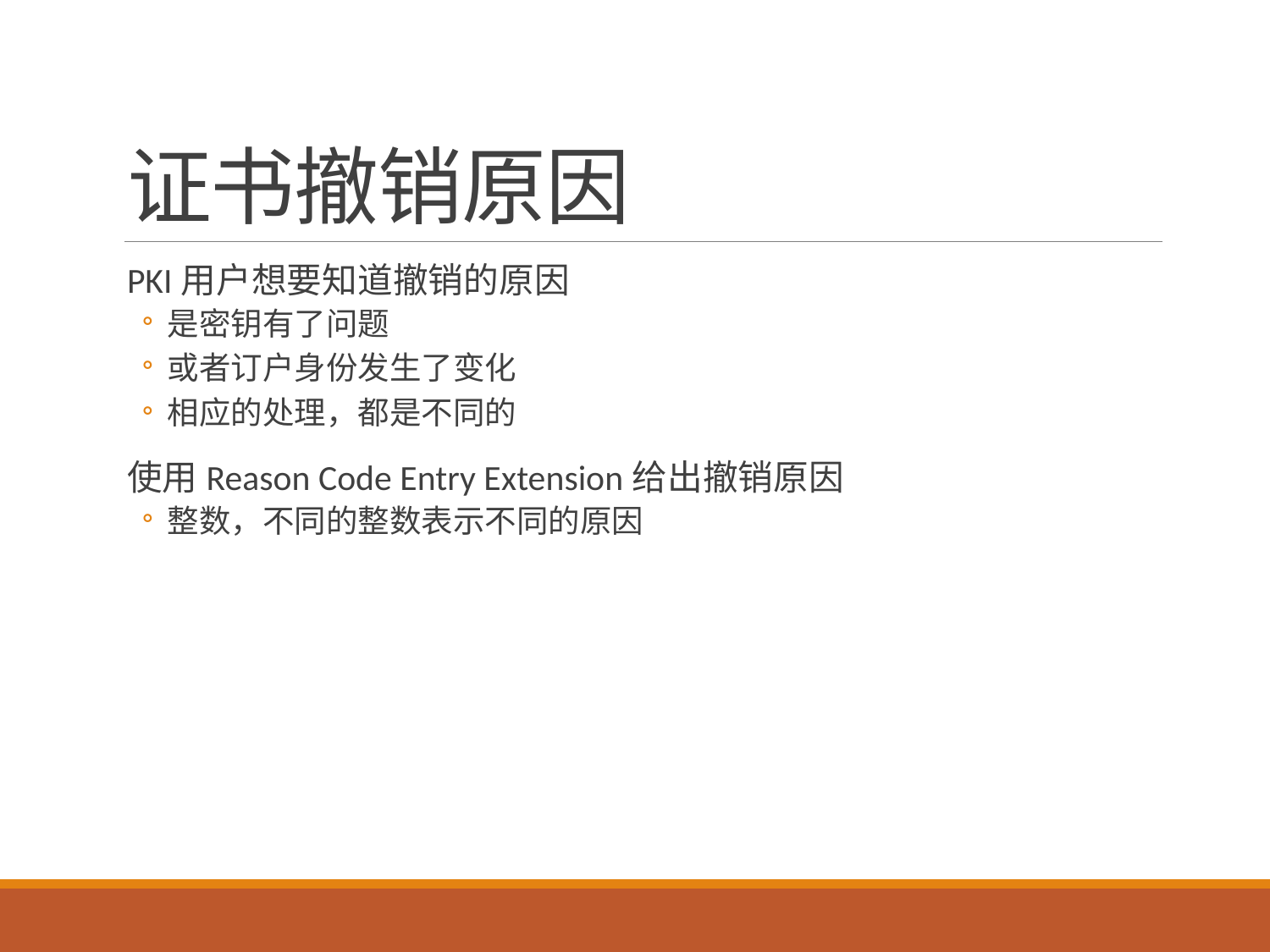

# 证书撤销原因
PKI用户想要知道撤销的原因
是密钥有了问题
或者订户身份发生了变化
相应的处理，都是不同的
使用Reason Code Entry Extension给出撤销原因
整数，不同的整数表示不同的原因
39